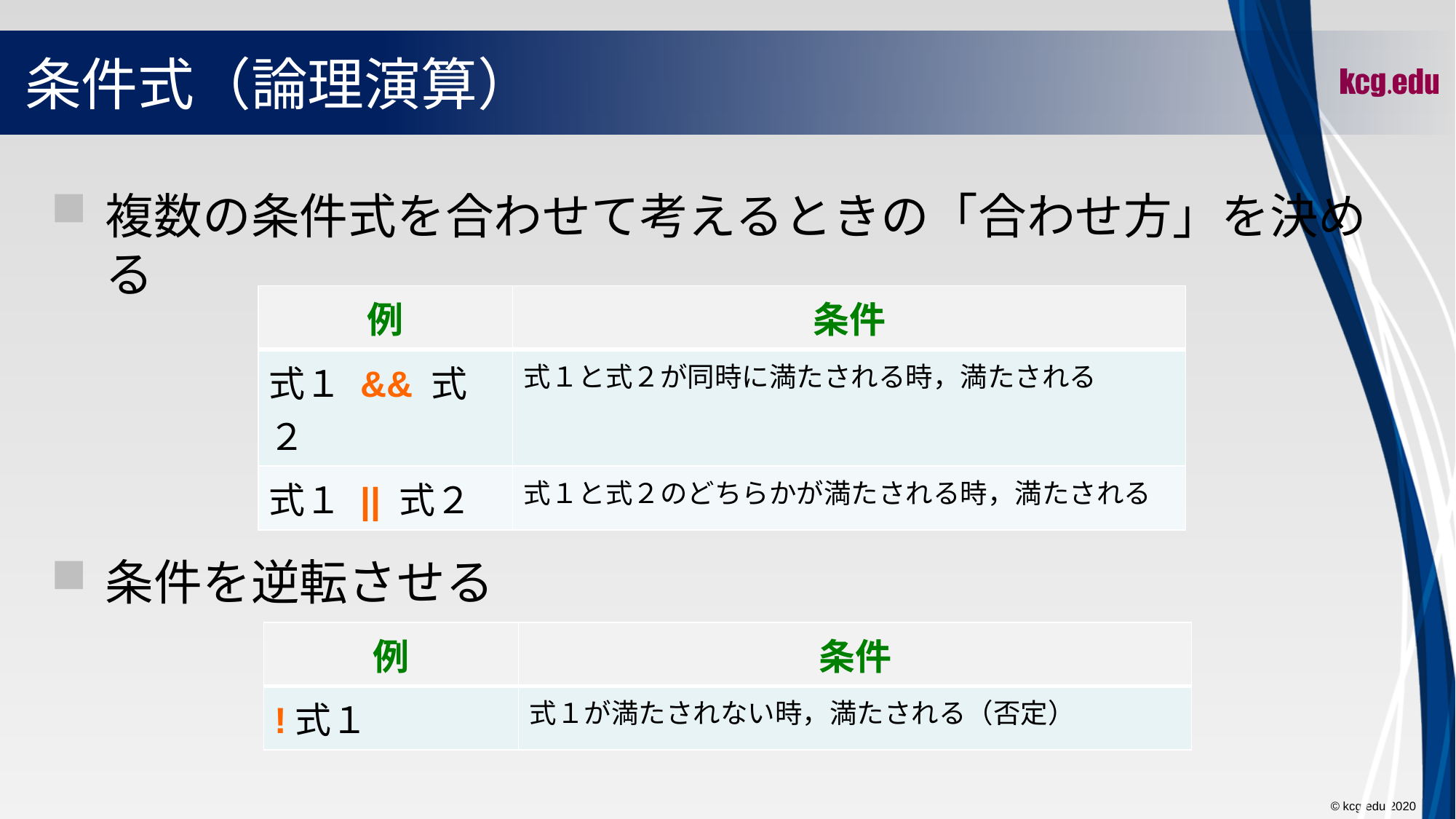

# 条件式（論理演算）
複数の条件式を合わせて考えるときの「合わせ方」を決める

条件を逆転させる
| 例 | 条件 |
| --- | --- |
| 式１ && 式２ | 式１と式２が同時に満たされる時，満たされる |
| 式１ || 式２ | 式１と式２のどちらかが満たされる時，満たされる |
| 例 | 条件 |
| --- | --- |
| !式１ | 式１が満たされない時，満たされる（否定） |